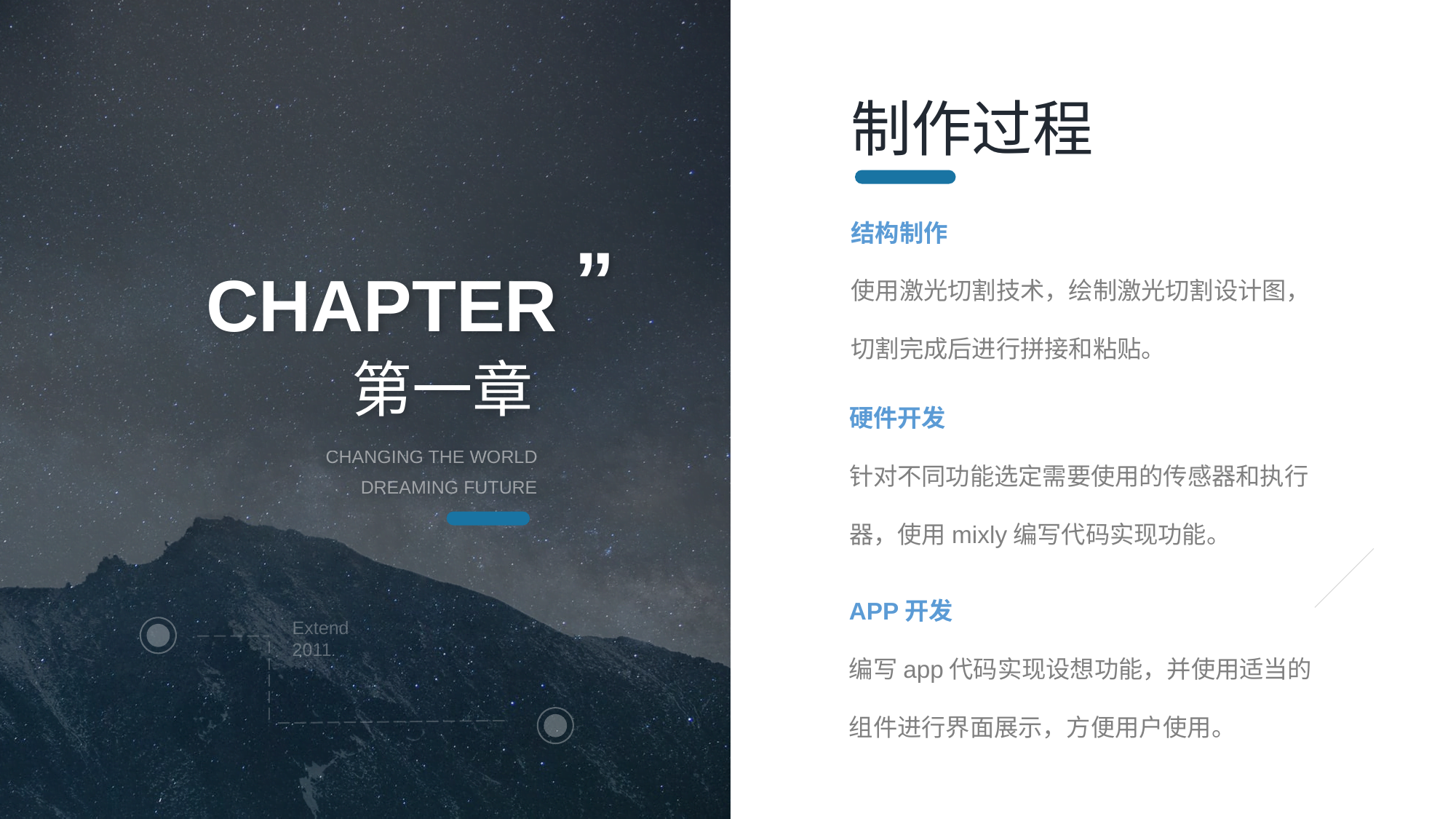

制作过程

结构制作
使用激光切割技术，绘制激光切割设计图，切割完成后进行拼接和粘贴。
“
CHAPTER
第一章
CHANGING THE WORLD
DREAMING FUTURE

硬件开发
针对不同功能选定需要使用的传感器和执行器，使用mixly编写代码实现功能。
APP开发
编写app代码实现设想功能，并使用适当的组件进行界面展示，方便用户使用。
Extend
2011